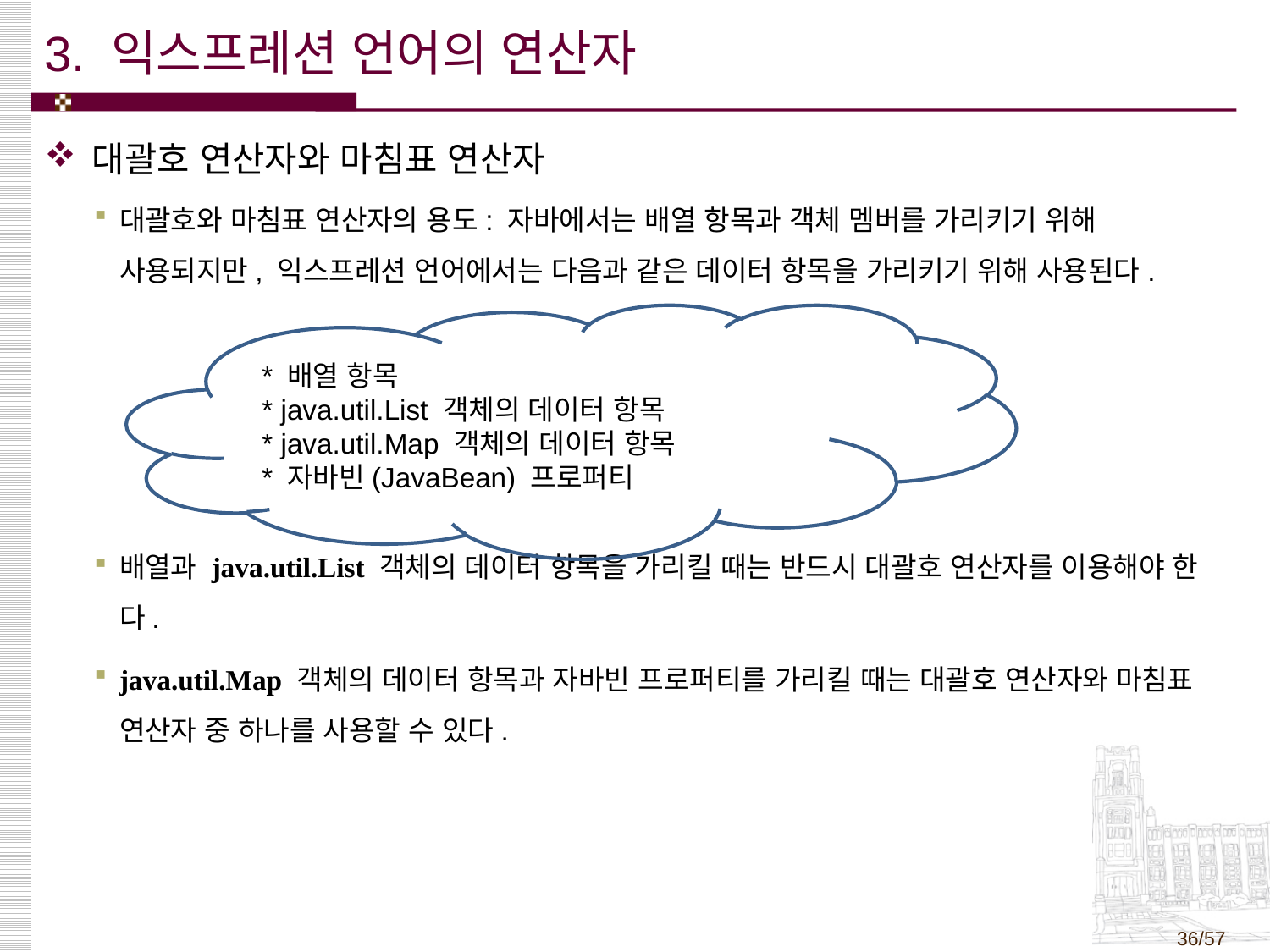

# 3. 익스프레션 언어의 연산자
대괄호 연산자와 마침표 연산자
대괄호와 마침표 연산자의 용도: 자바에서는 배열 항목과 객체 멤버를 가리키기 위해 사용되지만, 익스프레션 언어에서는 다음과 같은 데이터 항목을 가리키기 위해 사용된다.

배열과 java.util.List 객체의 데이터 항목을 가리킬 때는 반드시 대괄호 연산자를 이용해야 한다.
java.util.Map 객체의 데이터 항목과 자바빈 프로퍼티를 가리킬 때는 대괄호 연산자와 마침표 연산자 중 하나를 사용할 수 있다.

* 배열 항목
* java.util.List 객체의 데이터 항목
* java.util.Map 객체의 데이터 항목
* 자바빈(JavaBean) 프로퍼티